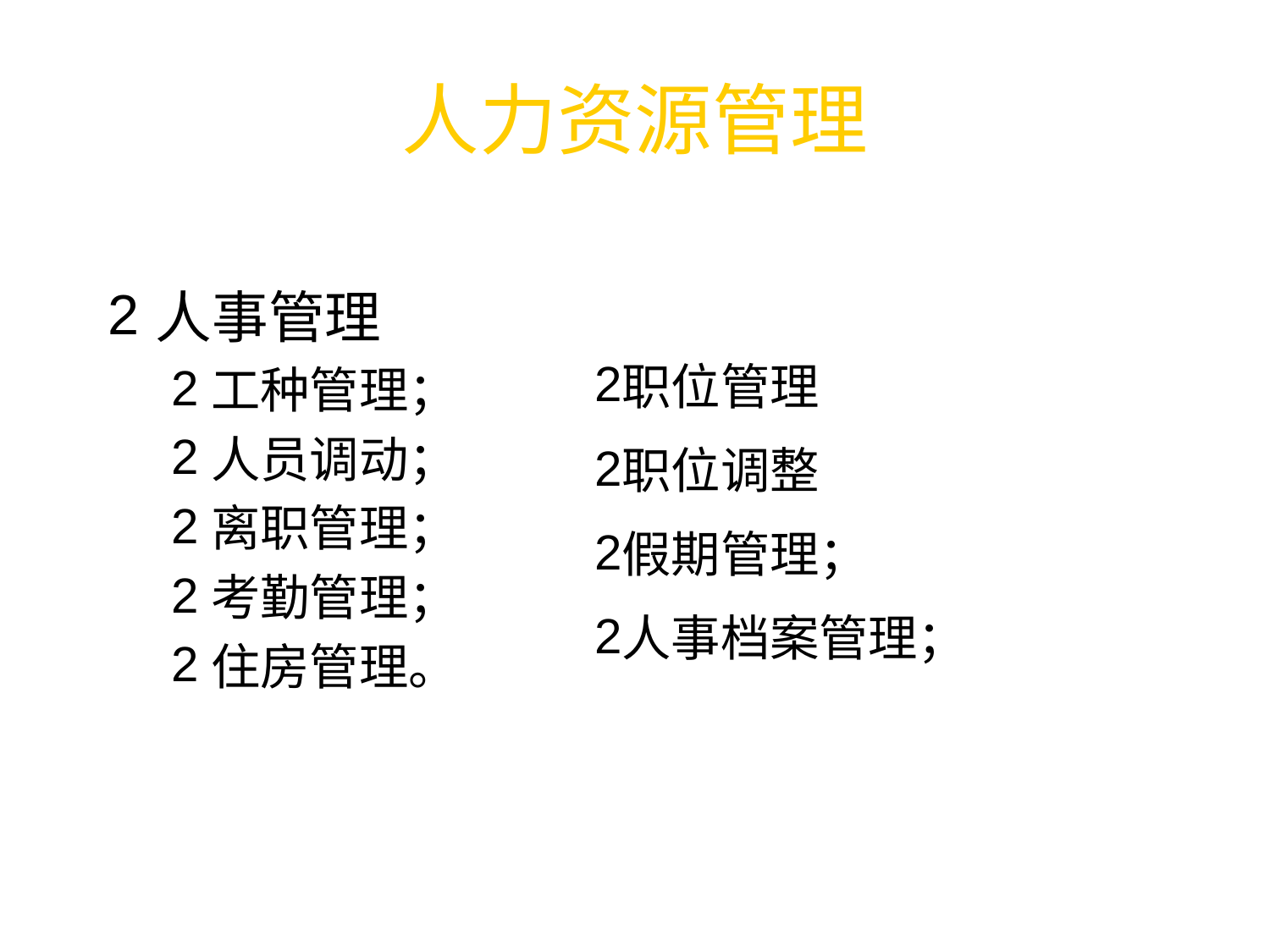

# 人力资源管理
人事管理
工种管理；
人员调动；
离职管理；
考勤管理；
住房管理。
职位管理
职位调整
假期管理；
人事档案管理；